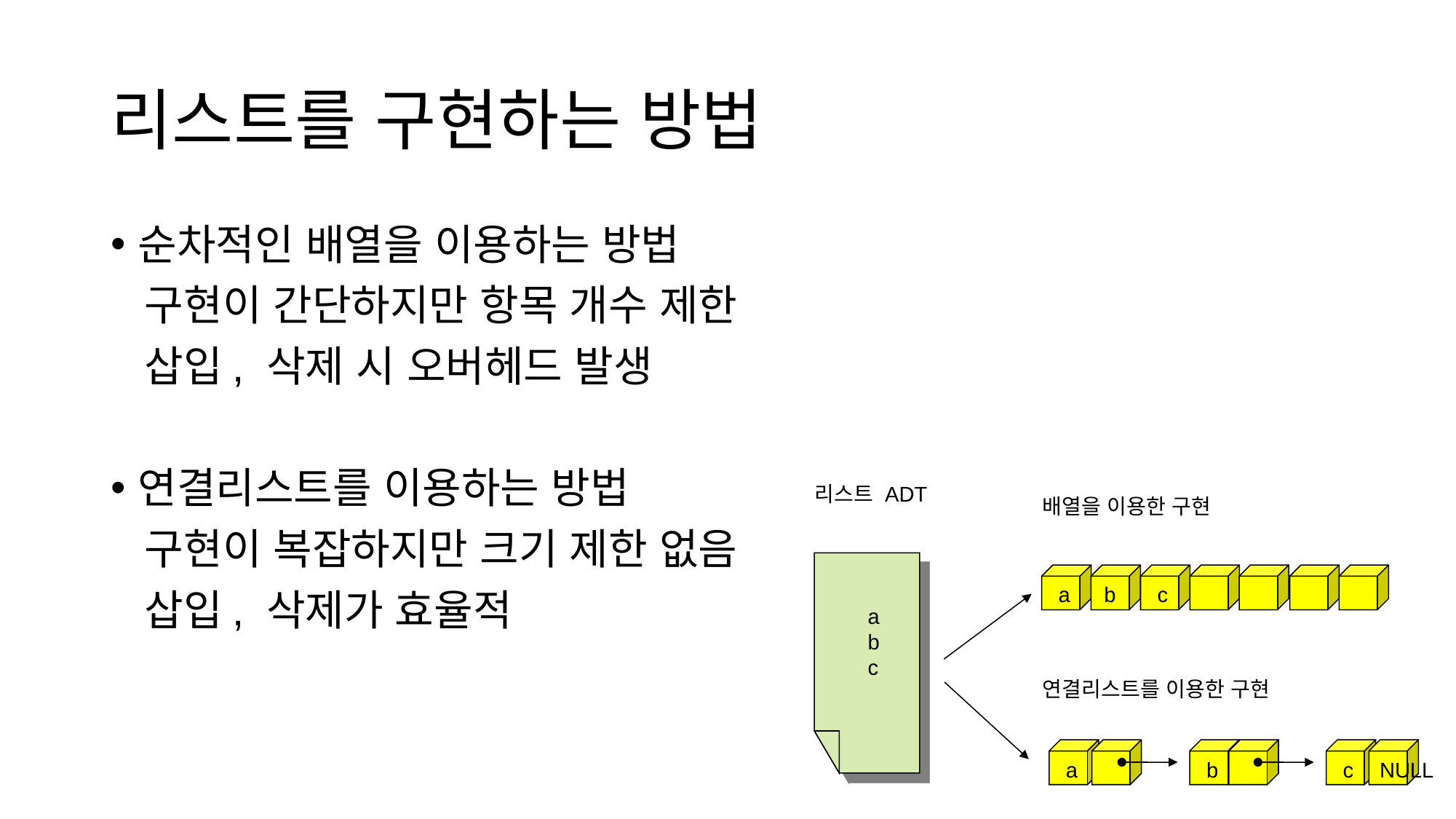

# 리스트를 구현하는 방법
순차적인 배열을 이용하는 방법
  구현이 간단하지만 항목 개수 제한
  삽입, 삭제 시 오버헤드 발생

연결리스트를 이용하는 방법
  구현이 복잡하지만 크기 제한 없음
  삽입, 삭제가 효율적
리스트 ADT
배열을 이용한 구현

 a
b
 c

a
b
c
연결리스트를 이용한 구현

 a

 b

 c
NULL